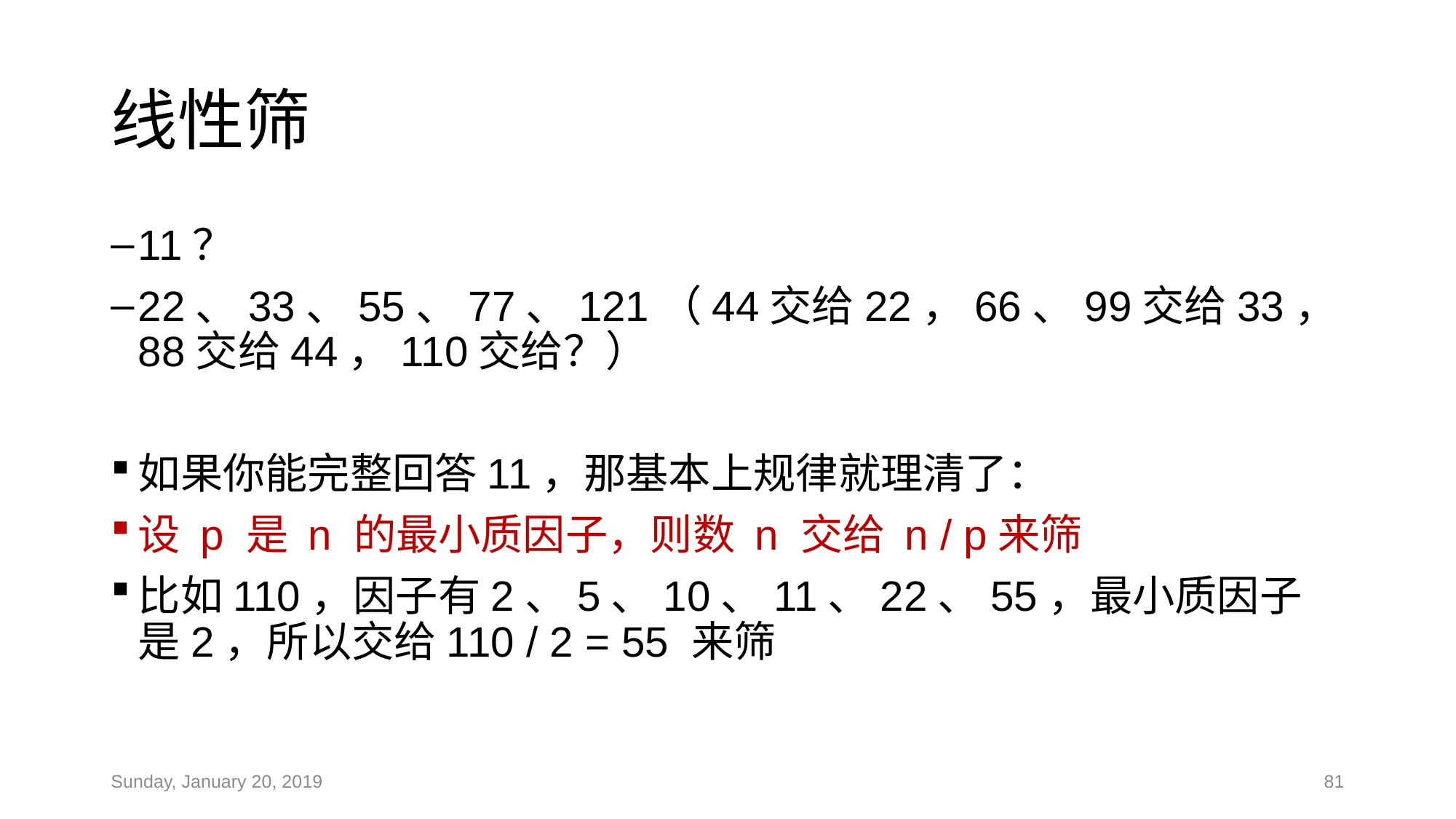

# 线性筛
11？
22、33、55、77、121（44交给22，66、99交给33，88交给44，110交给？）

如果你能完整回答11，那基本上规律就理清了：
设 p 是 n 的最小质因子，则数 n 交给 n / p来筛
比如110，因子有2、5、10、11、22、55，最小质因子是2，所以交给110 / 2 = 55 来筛

Sunday, January 20, 2019
81